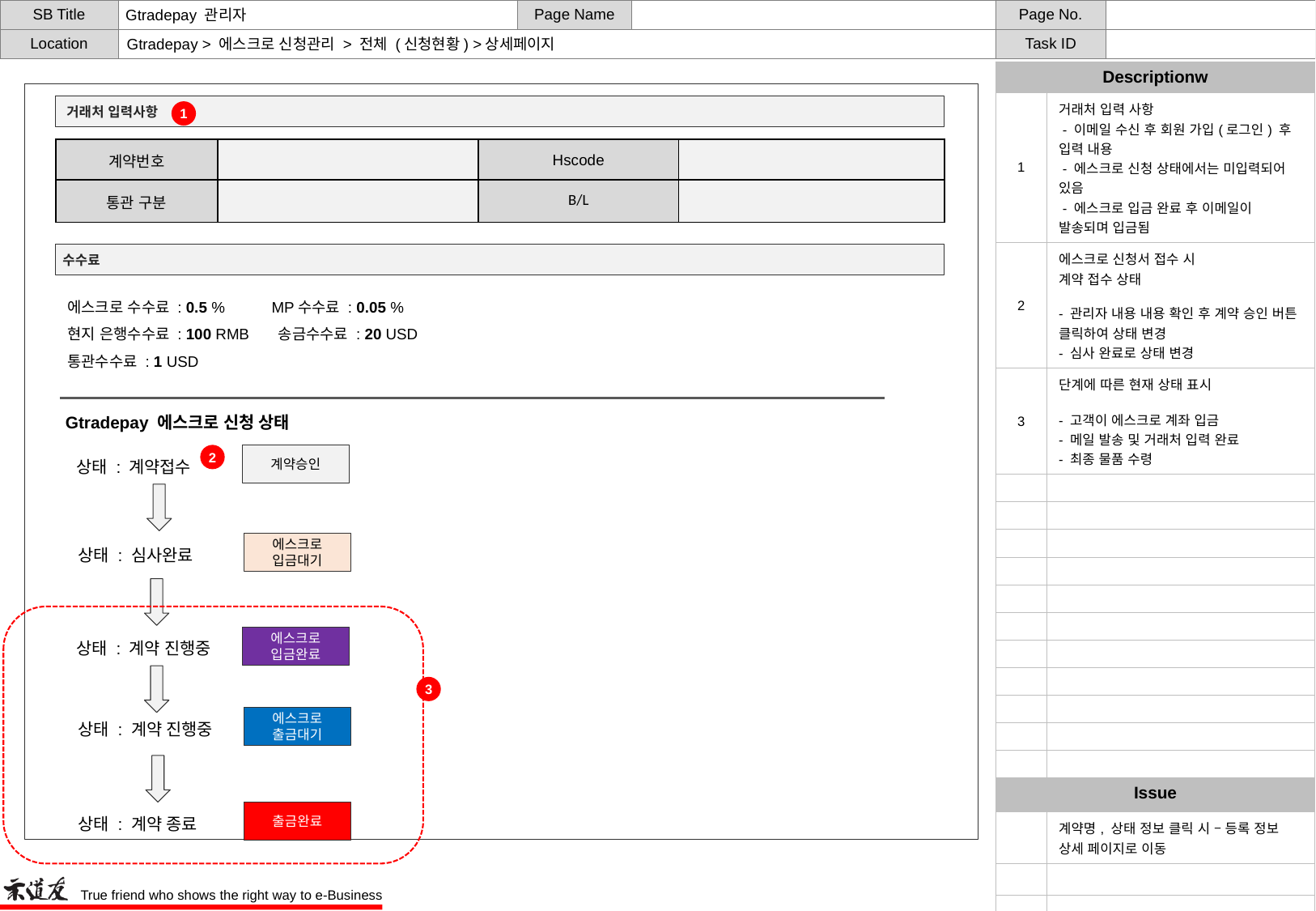

# Gtradepay 관리자
Gtradepay > 에스크로 신청관리 > 전체 (신청현황) >상세페이지
| Descriptionw |  |
| --- | --- |
| 1 | 거래처 입력 사항 - 이메일 수신 후 회원 가입(로그인) 후 입력 내용 - 에스크로 신청 상태에서는 미입력되어 있음 - 에스크로 입금 완료 후 이메일이 발송되며 입금됨 |
| 2 | 에스크로 신청서 접수 시 계약 접수 상태 - 관리자 내용 내용 확인 후 계약 승인 버튼 클릭하여 상태 변경 - 심사 완료로 상태 변경 |
| 3 | 단계에 따른 현재 상태 표시 - 고객이 에스크로 계좌 입금 - 메일 발송 및 거래처 입력 완료 - 최종 물품 수령 |
|  |  |
|  |  |
|  |  |
|  |  |
|  |  |
|  |  |
|  |  |
|  |  |
|  |  |
|  |  |
|  |  |
| Issue |  |
|  | 계약명, 상태 정보 클릭 시 – 등록 정보 상세 페이지로 이동 |
|  |  |
|  |  |

  거래처 입력사항
1
| 계약번호 |  | Hscode |  |
| --- | --- | --- | --- |
| 통관 구분 |  | B/L |  |
 수수료
에스크로 수수료 : 0.5 %           MP수수료 : 0.05 %
현지 은행수수료 : 100 RMB      송금수수료 : 20 USD
통관수수료 : 1 USD
Gtradepay 에스크로 신청 상태
2
계약승인
상태 : 계약접수

에스크로
입금대기
상태 : 심사완료

에스크로
입금완료
상태 : 계약 진행중

3
에스크로
출금대기
상태 : 계약 진행중

출금완료
상태 : 계약 종료